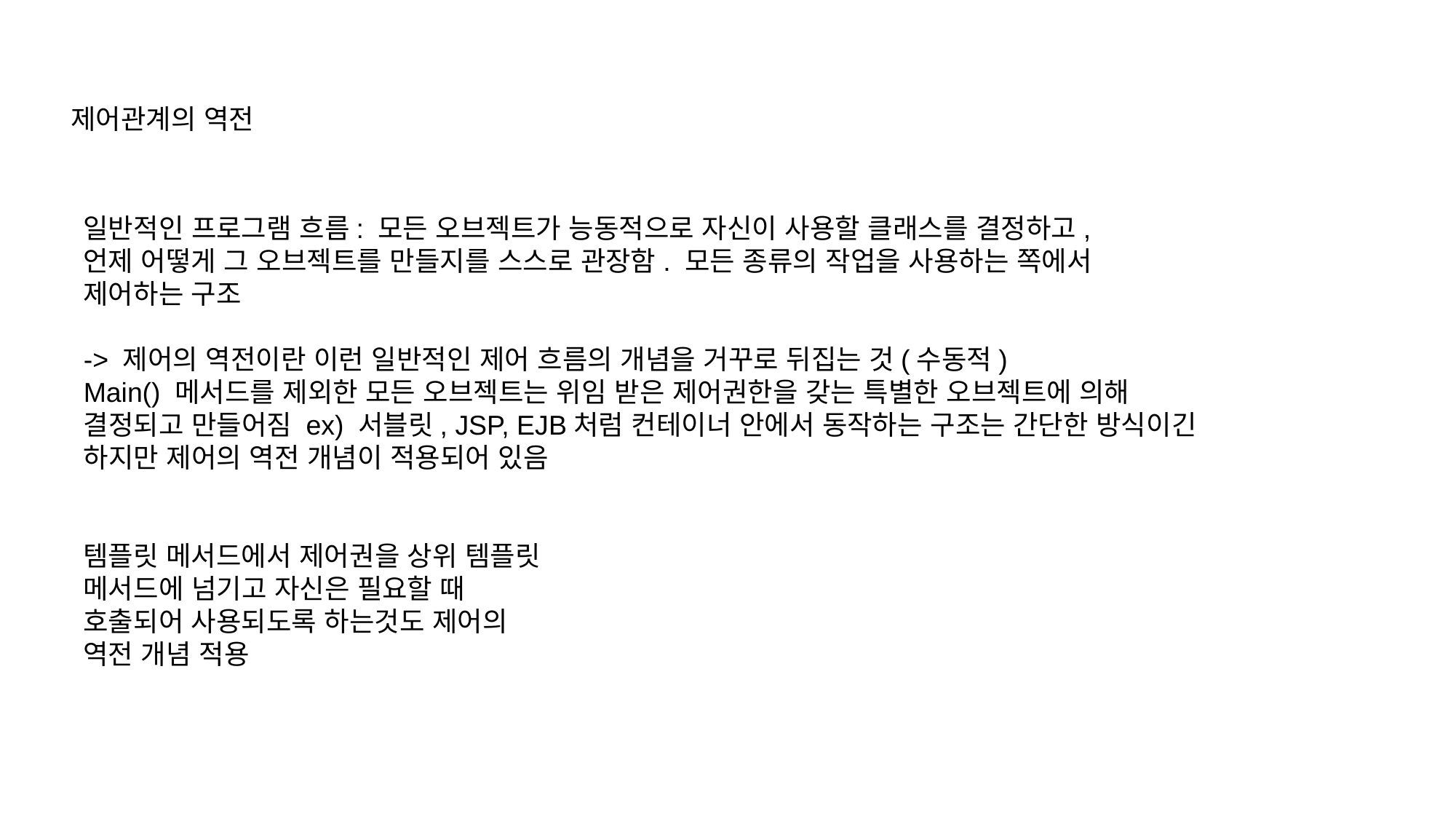

제어관계의 역전
일반적인 프로그램 흐름: 모든 오브젝트가 능동적으로 자신이 사용할 클래스를 결정하고, 언제 어떻게 그 오브젝트를 만들지를 스스로 관장함. 모든 종류의 작업을 사용하는 쪽에서 제어하는 구조
-> 제어의 역전이란 이런 일반적인 제어 흐름의 개념을 거꾸로 뒤집는 것(수동적)
Main() 메서드를 제외한 모든 오브젝트는 위임 받은 제어권한을 갖는 특별한 오브젝트에 의해 결정되고 만들어짐 ex) 서블릿, JSP, EJB처럼 컨테이너 안에서 동작하는 구조는 간단한 방식이긴 하지만 제어의 역전 개념이 적용되어 있음
템플릿 메서드에서 제어권을 상위 템플릿 메서드에 넘기고 자신은 필요할 때 호출되어 사용되도록 하는것도 제어의 역전 개념 적용